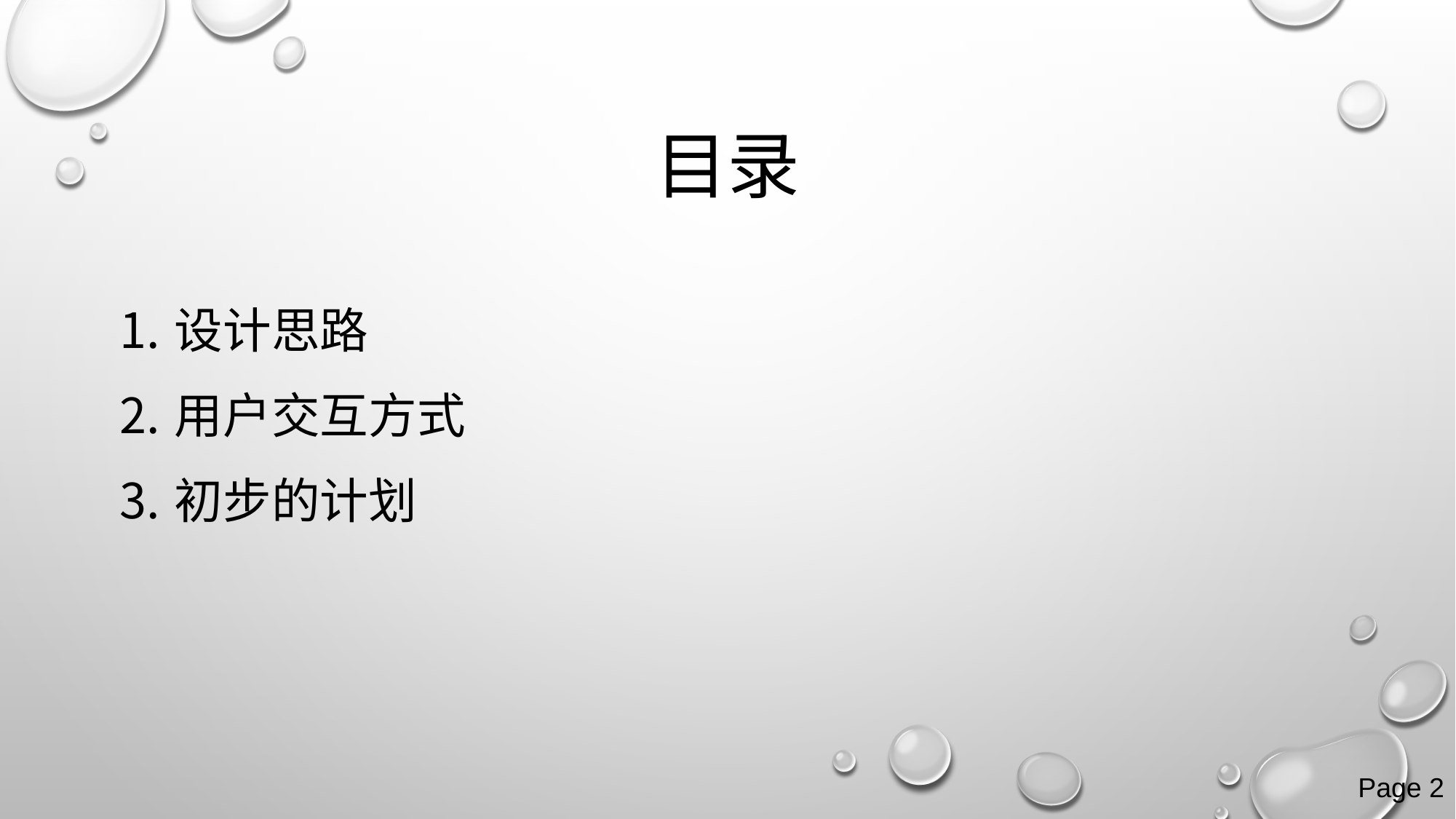

# 目录
设计思路
用户交互方式
初步的计划

Page 2